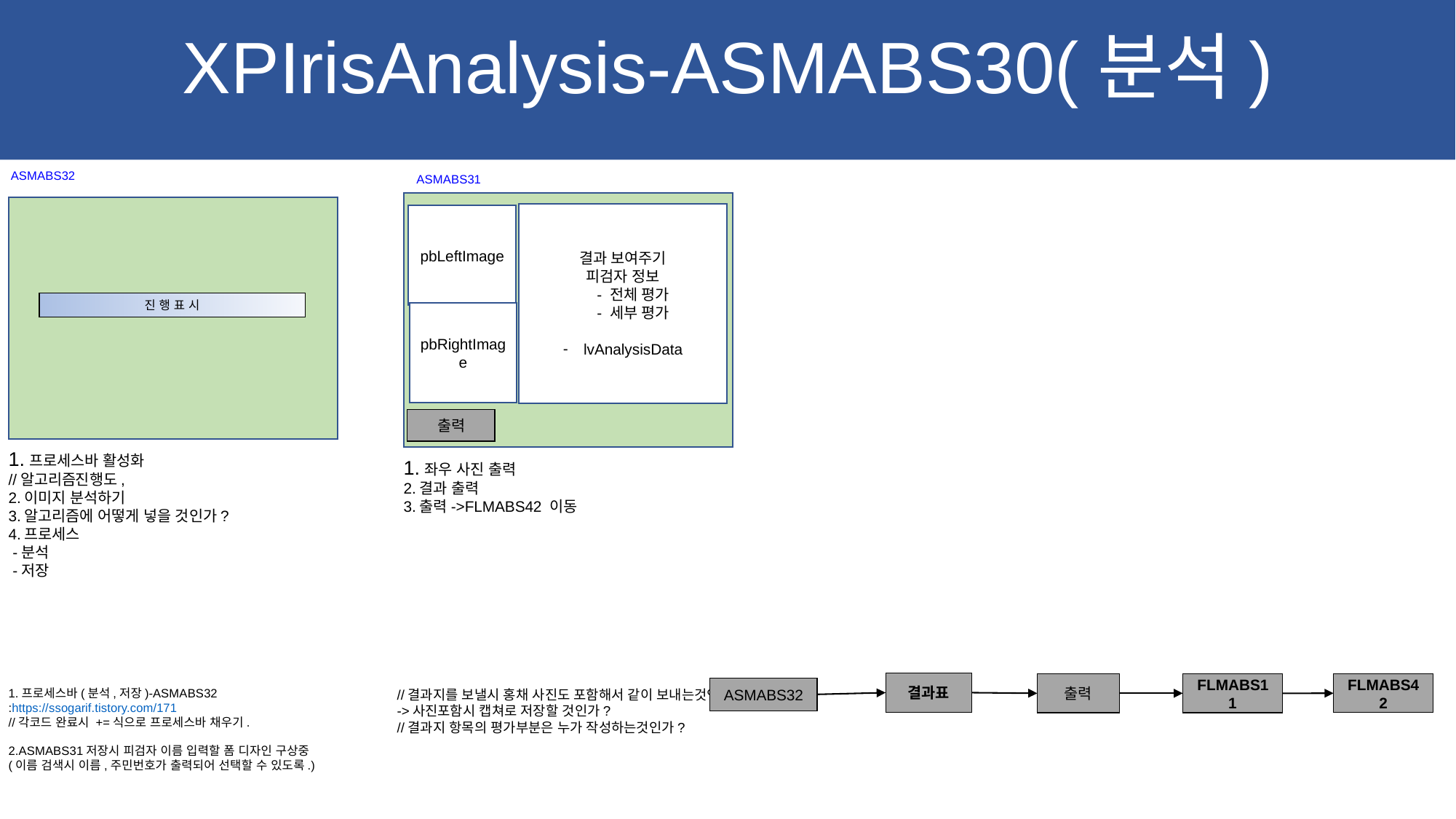

XPIrisAnalysis-ASMABS30(분석)
ASMABS32
ASMABS31

결과 보여주기
피검자 정보
- 전체 평가
- 세부 평가

lvAnalysisData
pbLeftImage
진 행 표 시
pbRightImage
출력
1.프로세스바 활성화
//알고리즘진행도,
2.이미지 분석하기
3.알고리즘에 어떻게 넣을 것인가?
4.프로세스
 -분석
 -저장

1.좌우 사진 출력
2.결과 출력
3.출력->FLMABS42 이동

결과표
출력
FLMABS11
FLMABS42
ASMABS32
1.프로세스바(분석,저장)-ASMABS32
:https://ssogarif.tistory.com/171
//각코드 완료시 +=식으로 프로세스바 채우기.

2.ASMABS31저장시 피검자 이름 입력할 폼 디자인 구상중
(이름 검색시 이름,주민번호가 출력되어 선택할 수 있도록.)

//결과지를 보낼시 홍채 사진도 포함해서 같이 보내는것인가?
->사진포함시 캡쳐로 저장할 것인가?
//결과지 항목의 평가부분은 누가 작성하는것인가?